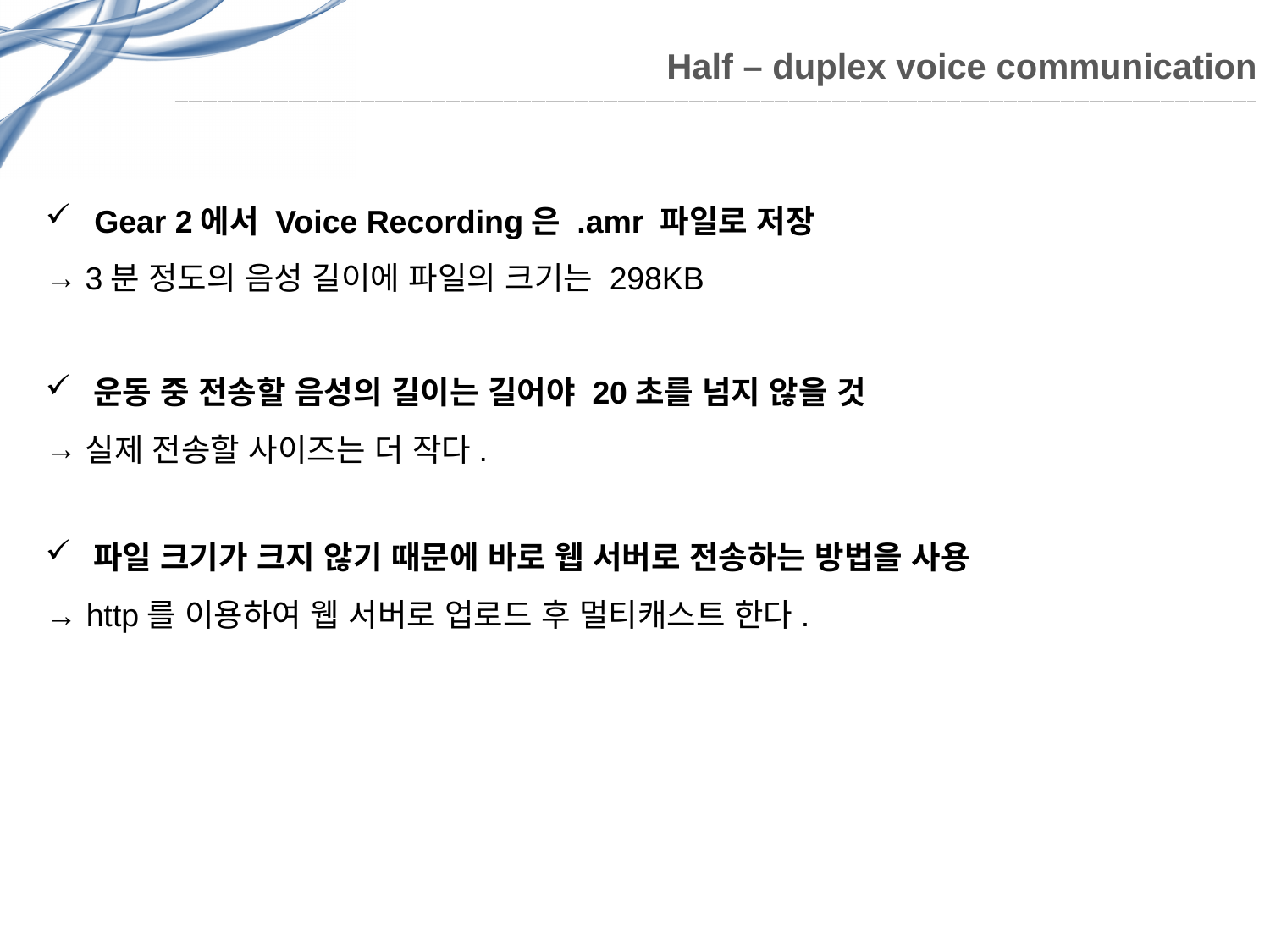

# Half – duplex voice communication
 Gear 2에서 Voice Recording은 .amr 파일로 저장
3분 정도의 음성 길이에 파일의 크기는 298KB

운동 중 전송할 음성의 길이는 길어야 20초를 넘지 않을 것
실제 전송할 사이즈는 더 작다.

파일 크기가 크지 않기 때문에 바로 웹 서버로 전송하는 방법을 사용
→ http를 이용하여 웹 서버로 업로드 후 멀티캐스트 한다.